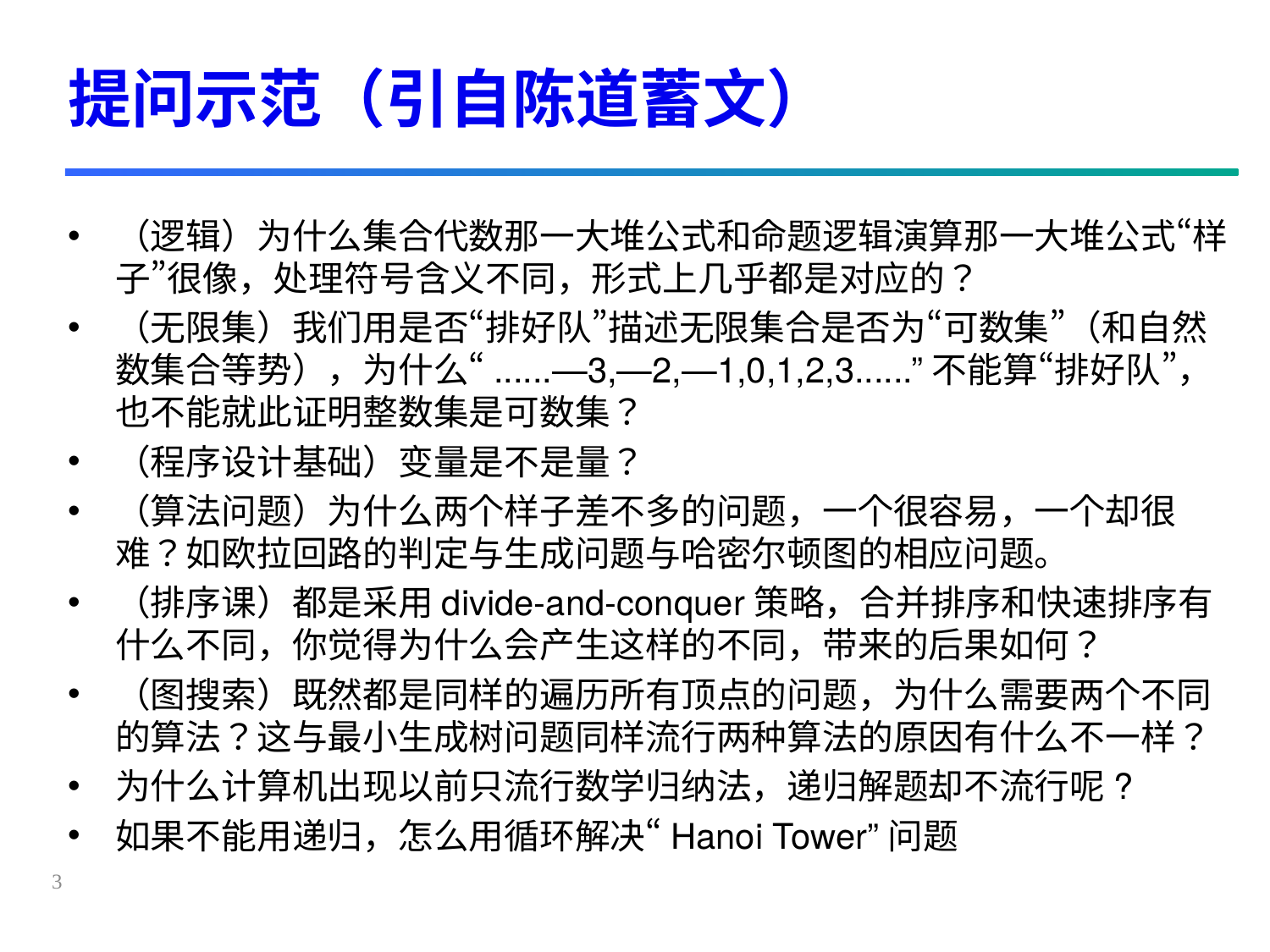

# 提问示范（引自陈道蓄文）
（逻辑）为什么集合代数那一大堆公式和命题逻辑演算那一大堆公式“样子”很像，处理符号含义不同，形式上几乎都是对应的？
（无限集）我们用是否“排好队”描述无限集合是否为“可数集”（和自然数集合等势），为什么“......—3,—2,—1,0,1,2,3......”不能算“排好队”，也不能就此证明整数集是可数集？
（程序设计基础）变量是不是量？
（算法问题）为什么两个样子差不多的问题，一个很容易，一个却很难？如欧拉回路的判定与生成问题与哈密尔顿图的相应问题。
（排序课）都是采用divide-and-conquer策略，合并排序和快速排序有什么不同，你觉得为什么会产生这样的不同，带来的后果如何？
（图搜索）既然都是同样的遍历所有顶点的问题，为什么需要两个不同的算法？这与最小生成树问题同样流行两种算法的原因有什么不一样？
为什么计算机出现以前只流行数学归纳法，递归解题却不流行呢?
如果不能用递归，怎么用循环解决“Hanoi Tower”问题

3